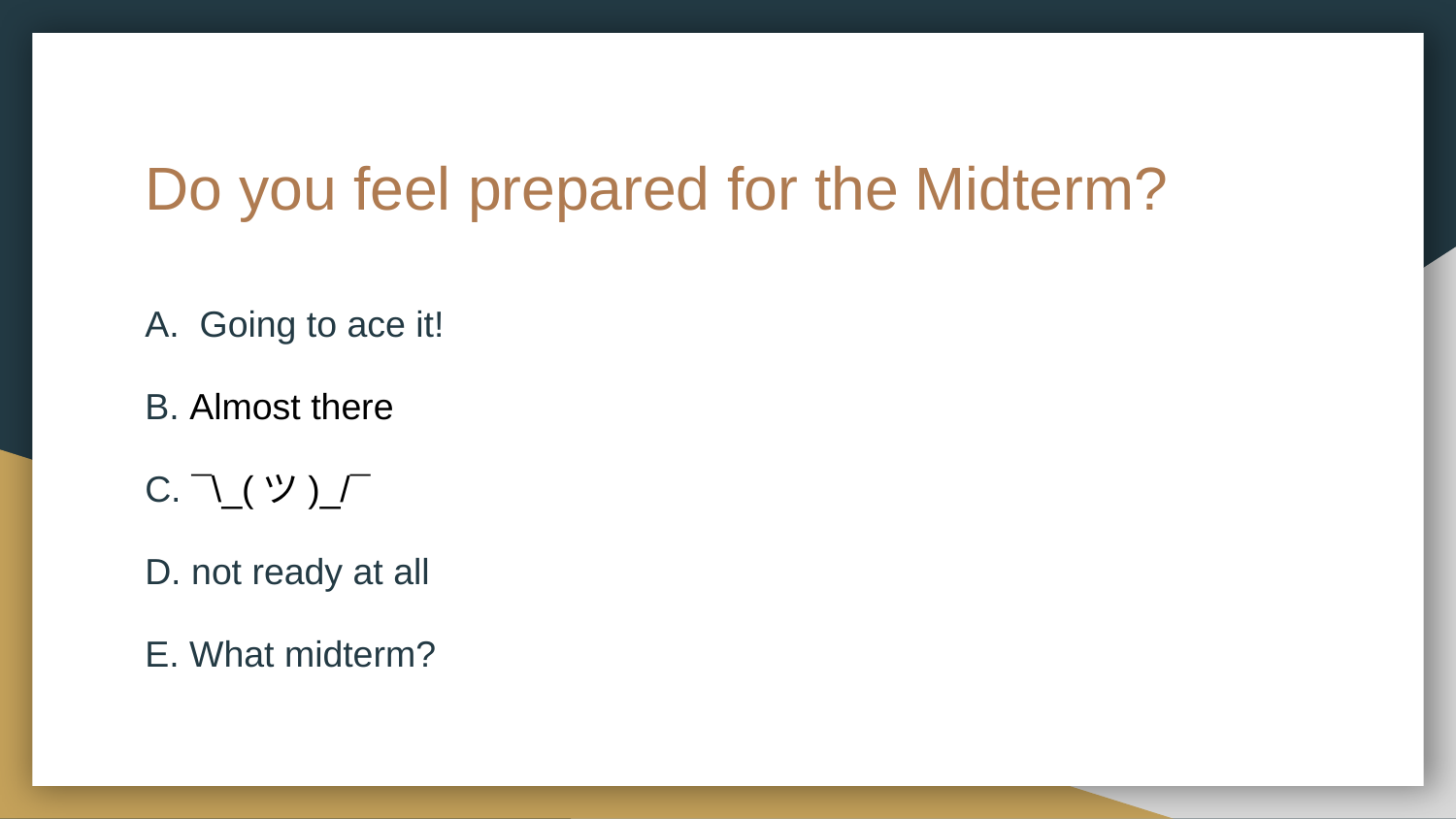

# Do you feel prepared for the Midterm?
A.  Going to ace it!
B. Almost there
C. ¯\_(ツ)_/¯
D. not ready at all
E. What midterm?